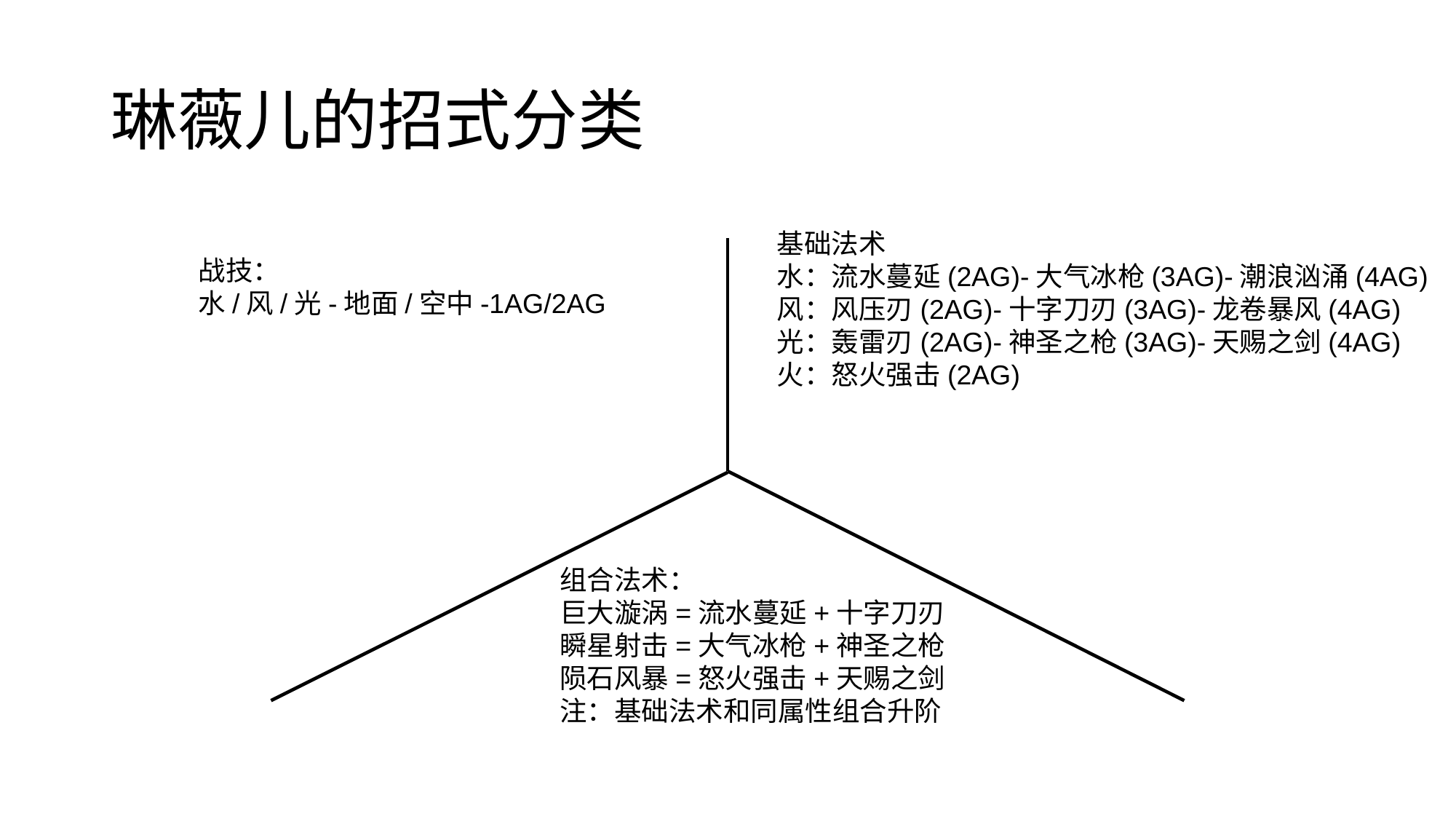

# 琳薇儿的招式分类
基础法术
水：流水蔓延(2AG)-大气冰枪(3AG)-潮浪汹涌(4AG)
风：风压刃(2AG)-十字刀刃(3AG)-龙卷暴风(4AG)
光：轰雷刃(2AG)-神圣之枪(3AG)-天赐之剑(4AG)
火：怒火强击(2AG)
战技：
水/风/光-地面/空中-1AG/2AG
组合法术：
巨大漩涡=流水蔓延+十字刀刃
瞬星射击=大气冰枪+神圣之枪
陨石风暴=怒火强击+天赐之剑
注：基础法术和同属性组合升阶